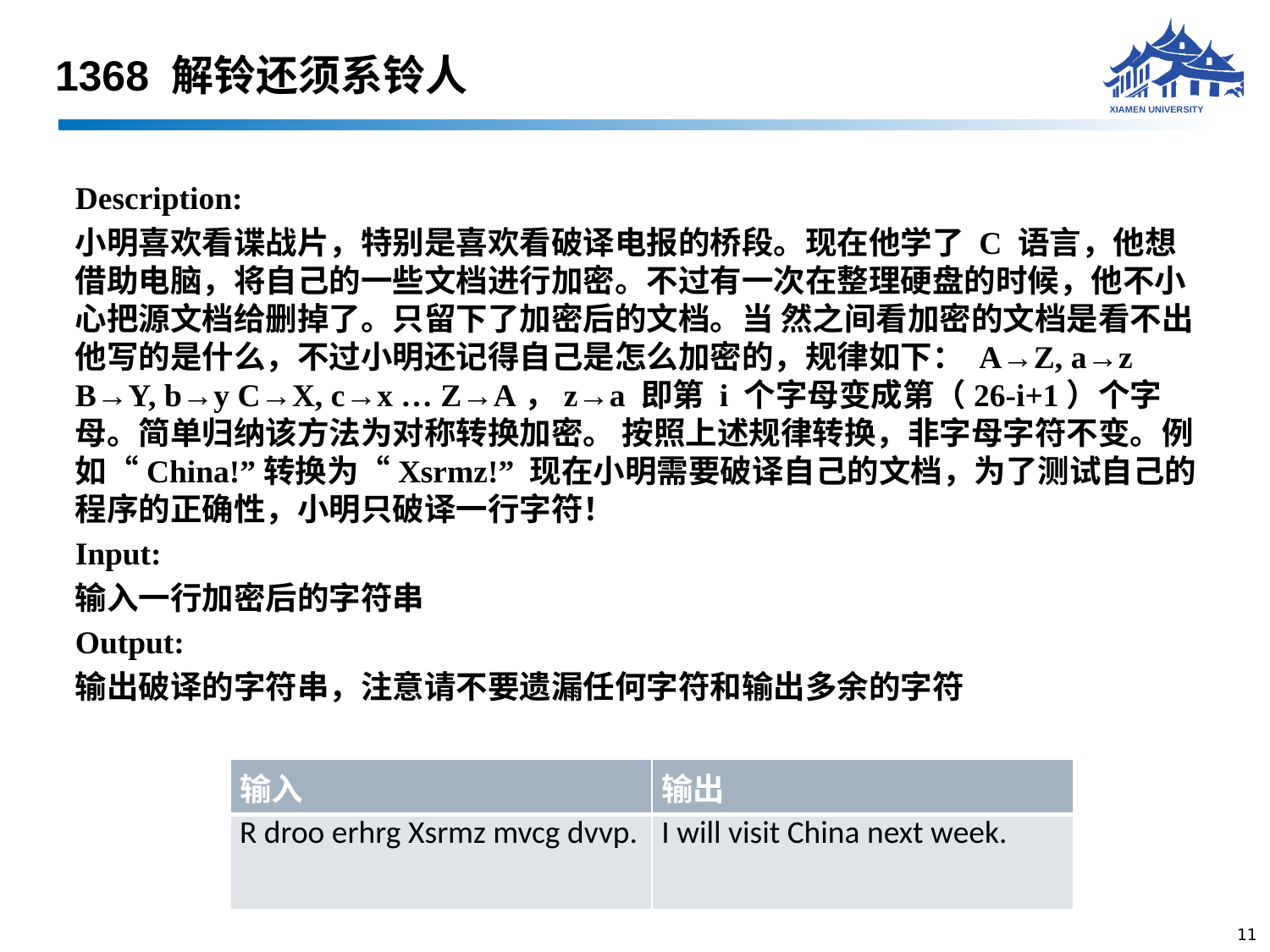

# 1368 解铃还须系铃人
Description:
小明喜欢看谍战片，特别是喜欢看破译电报的桥段。现在他学了 C 语言，他想借助电脑，将自己的一些文档进行加密。不过有一次在整理硬盘的时候，他不小心把源文档给删掉了。只留下了加密后的文档。当 然之间看加密的文档是看不出他写的是什么，不过小明还记得自己是怎么加密的，规律如下： A→Z, a→z B→Y, b→y C→X, c→x … Z→A，z→a 即第 i 个字母变成第（26-i+1）个字母。简单归纳该方法为对称转换加密。 按照上述规律转换，非字母字符不变。例如“China!”转换为“Xsrmz!” 现在小明需要破译自己的文档，为了测试自己的程序的正确性，小明只破译一行字符！
Input:
输入一行加密后的字符串
Output:
输出破译的字符串，注意请不要遗漏任何字符和输出多余的字符
| 输入 | 输出 |
| --- | --- |
| R droo erhrg Xsrmz mvcg dvvp. | I will visit China next week. |
11